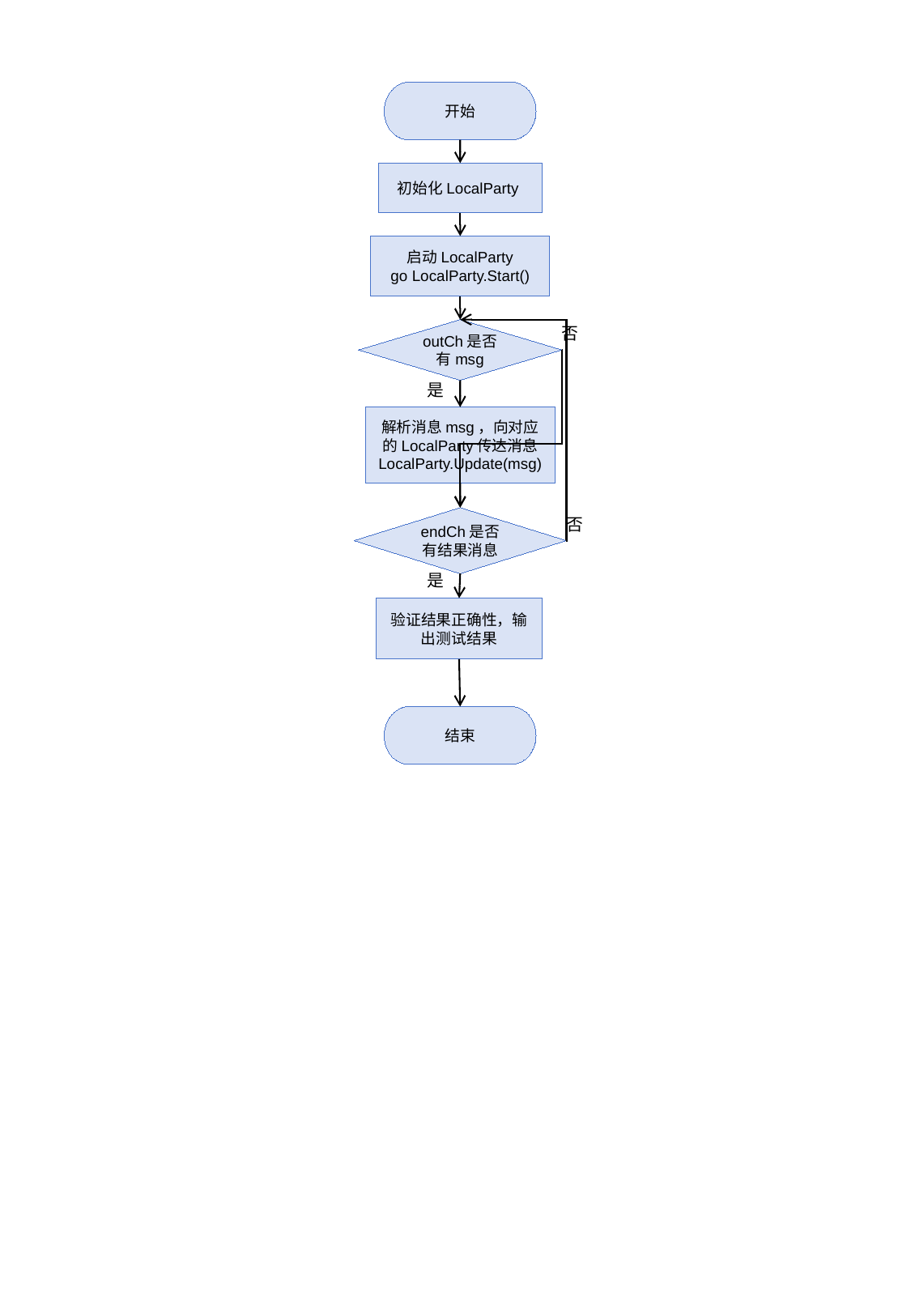

开始
初始化LocalParty
启动LocalParty
go LocalParty.Start()
否
outCh是否有msg
是
解析消息msg，向对应的LocalParty传达消息
LocalParty.Update(msg)
endCh是否有结果消息
否
是
验证结果正确性，输出测试结果
结束